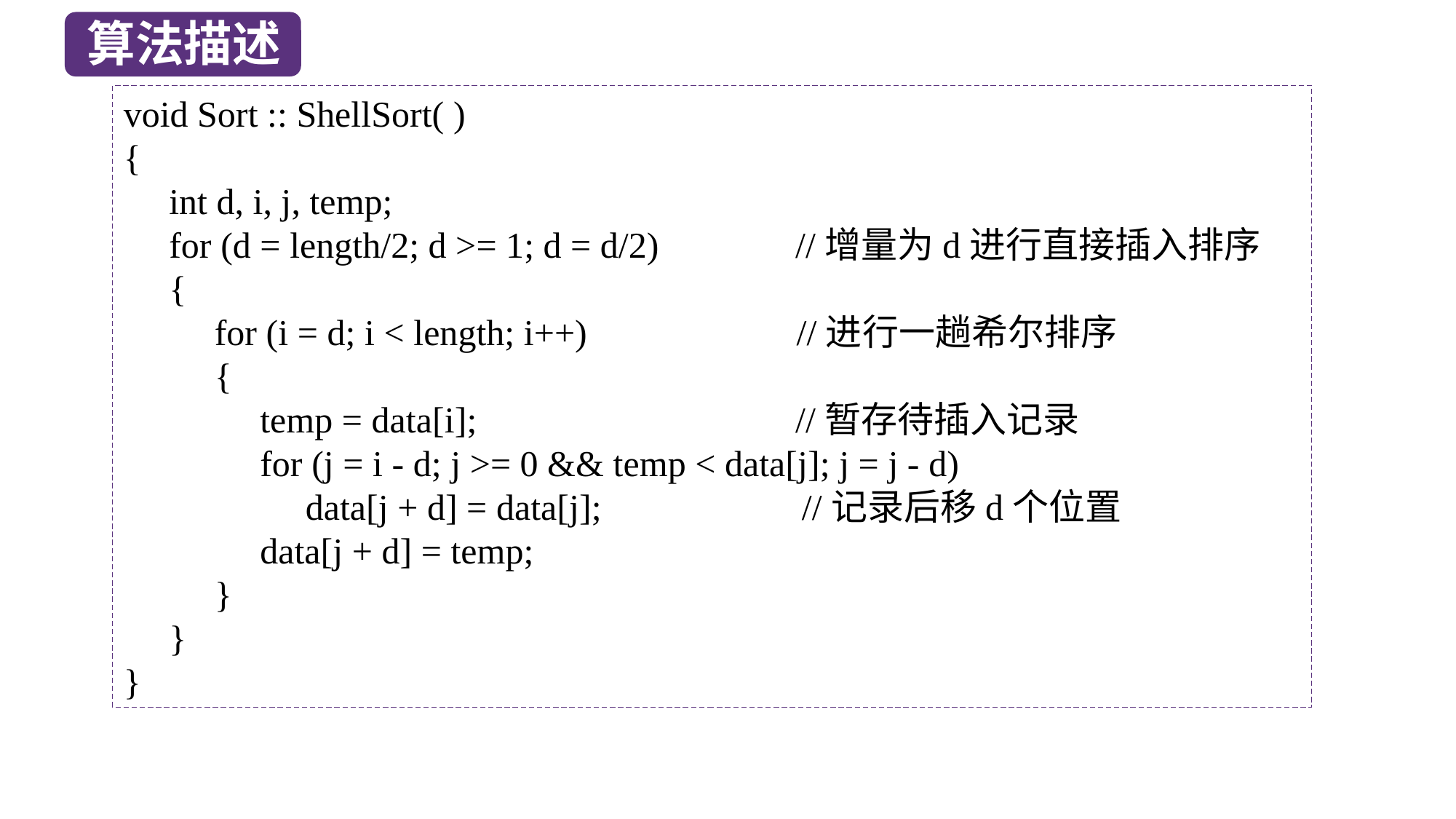

算法描述

void Sort :: ShellSort( )
{
     int d, i, j, temp;
     for (d = length/2; d >= 1; d = d/2)               //增量为d进行直接插入排序
     {
          for (i = d; i < length; i++)                       //进行一趟希尔排序
          {
               temp = data[i];                                   //暂存待插入记录
               for (j = i - d; j >= 0 && temp < data[j]; j = j - d)
                    data[j + d] = data[j];                      //记录后移d个位置
               data[j + d] = temp;
          }
     }
}